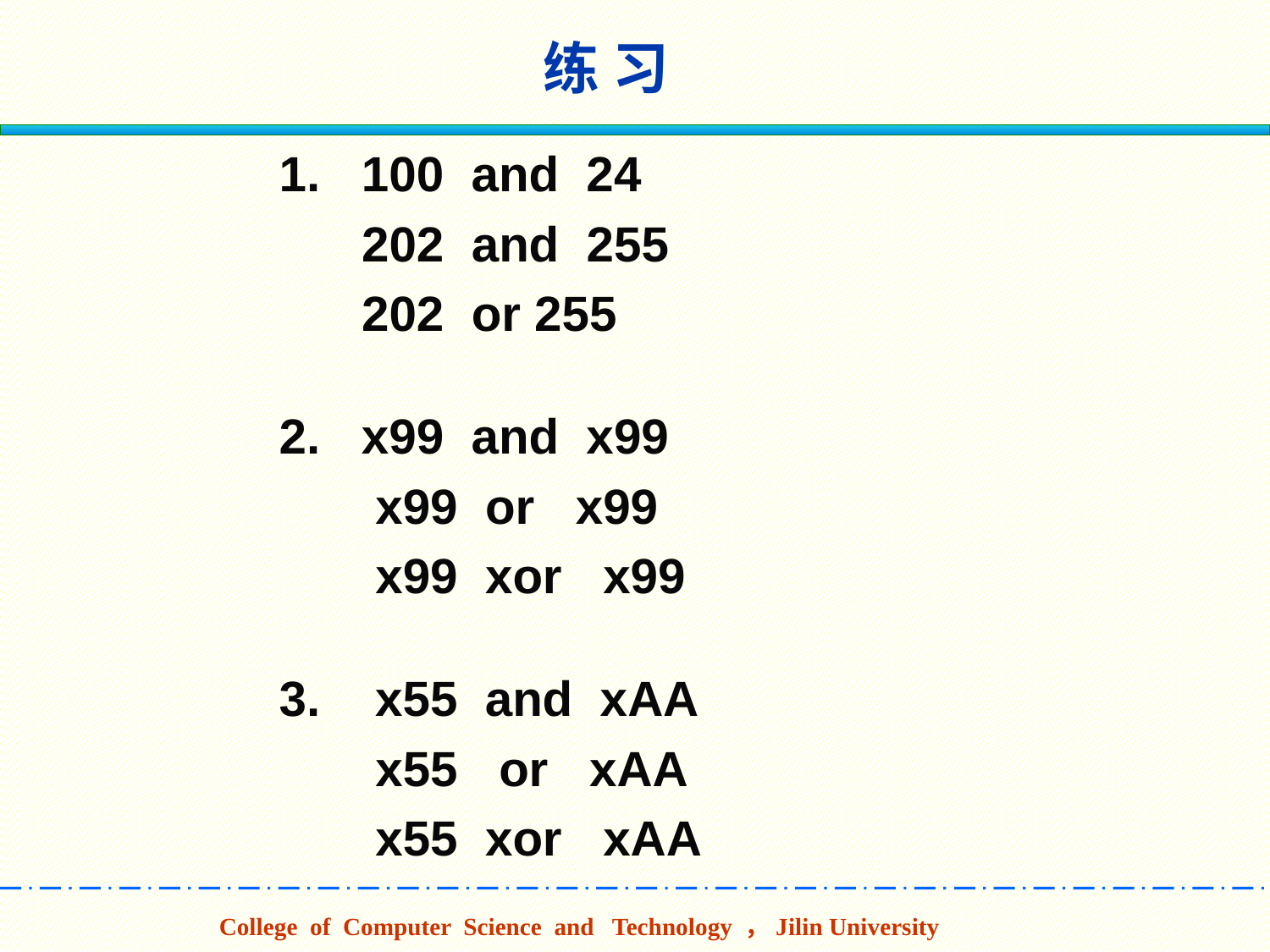

# 练 习
1.   100  and  24
      202  and  255
      202  or 255

2.   x99  and  x99
       x99  or   x99
       x99  xor   x99

3.    x55  and  xAA
       x55   or   xAA
       x55  xor   xAA